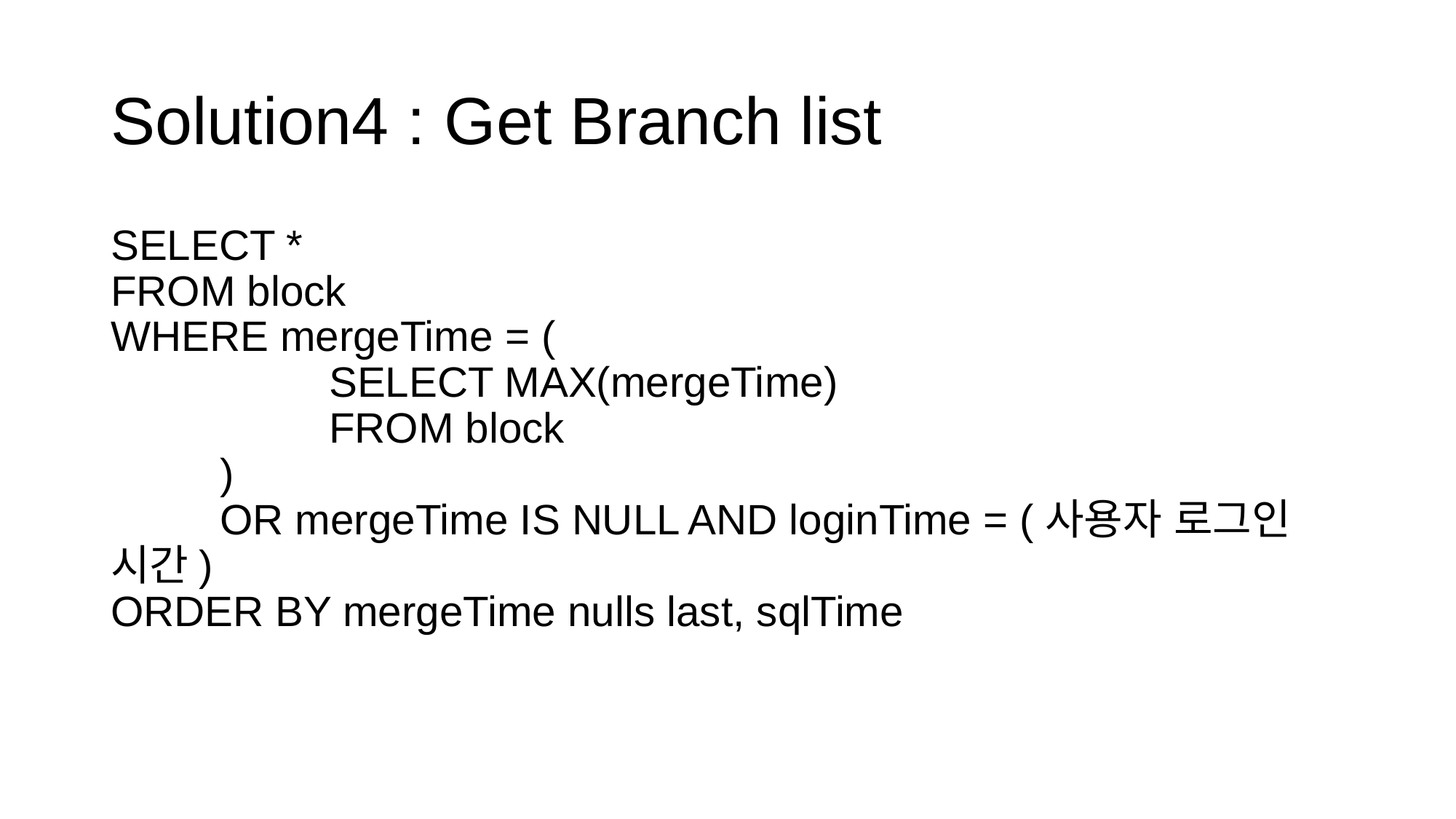

# Solution4 : Get Branch list
SELECT *
FROM block
WHERE mergeTime = (
		SELECT MAX(mergeTime)
		FROM block
	)
	OR mergeTime IS NULL AND loginTime = (사용자 로그인 시간)
ORDER BY mergeTime nulls last, sqlTime